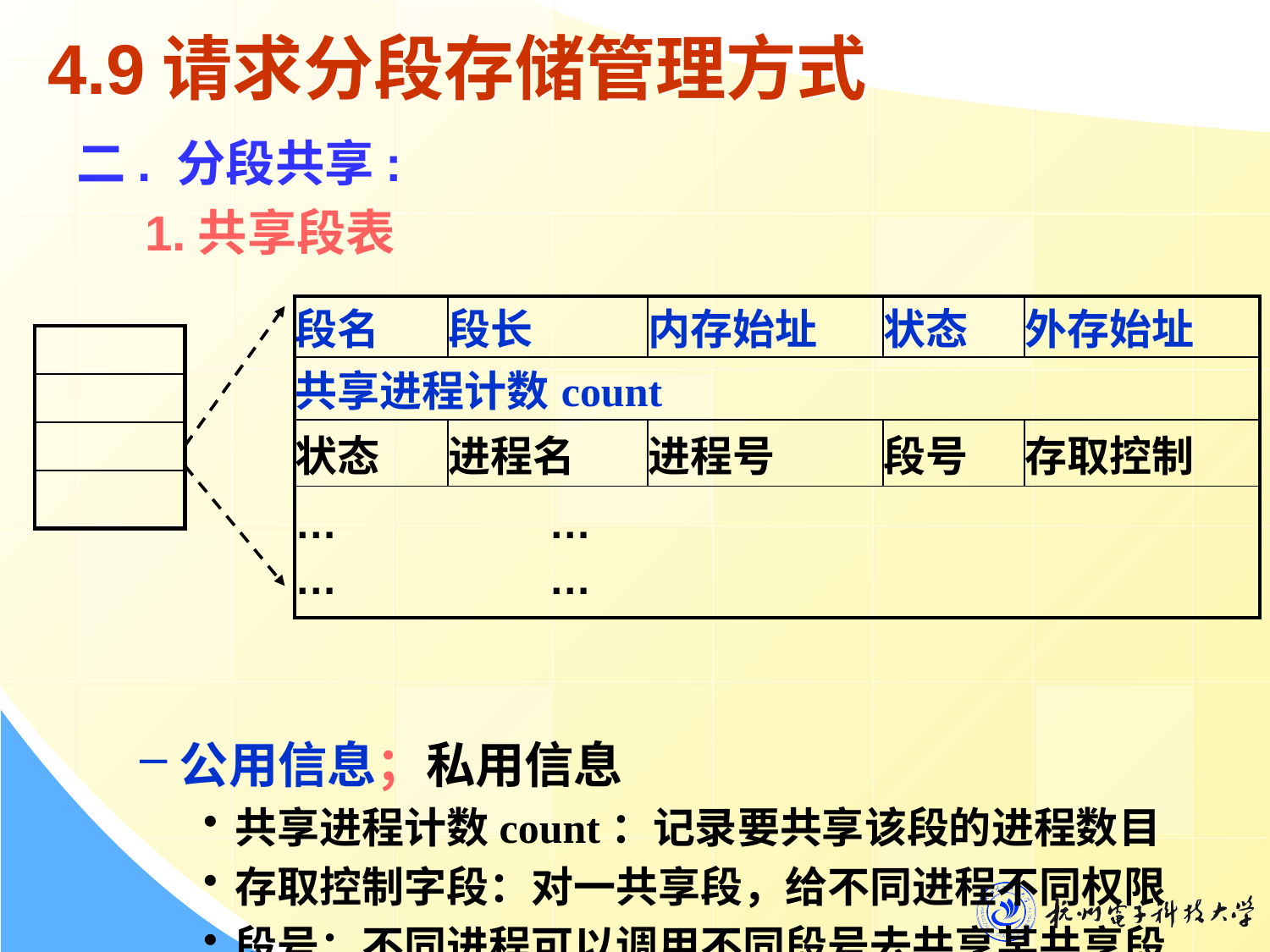

# 4.9请求分段存储管理方式
二. 分段共享:
     1.共享段表

公用信息；私用信息
共享进程计数count：记录要共享该段的进程数目
存取控制字段：对一共享段，给不同进程不同权限
段号：不同进程可以调用不同段号去共享某共享段
| 段名 | 段长 | 内存始址 | 状态 | 外存始址 |
| --- | --- | --- | --- | --- |
| 共享进程计数count |  |  |  |  |
| 状态 | 进程名 | 进程号 | 段号 | 存取控制 |
| … … … … |  |  |  |  |

|  |
| --- |
|  |
|  |
|  |